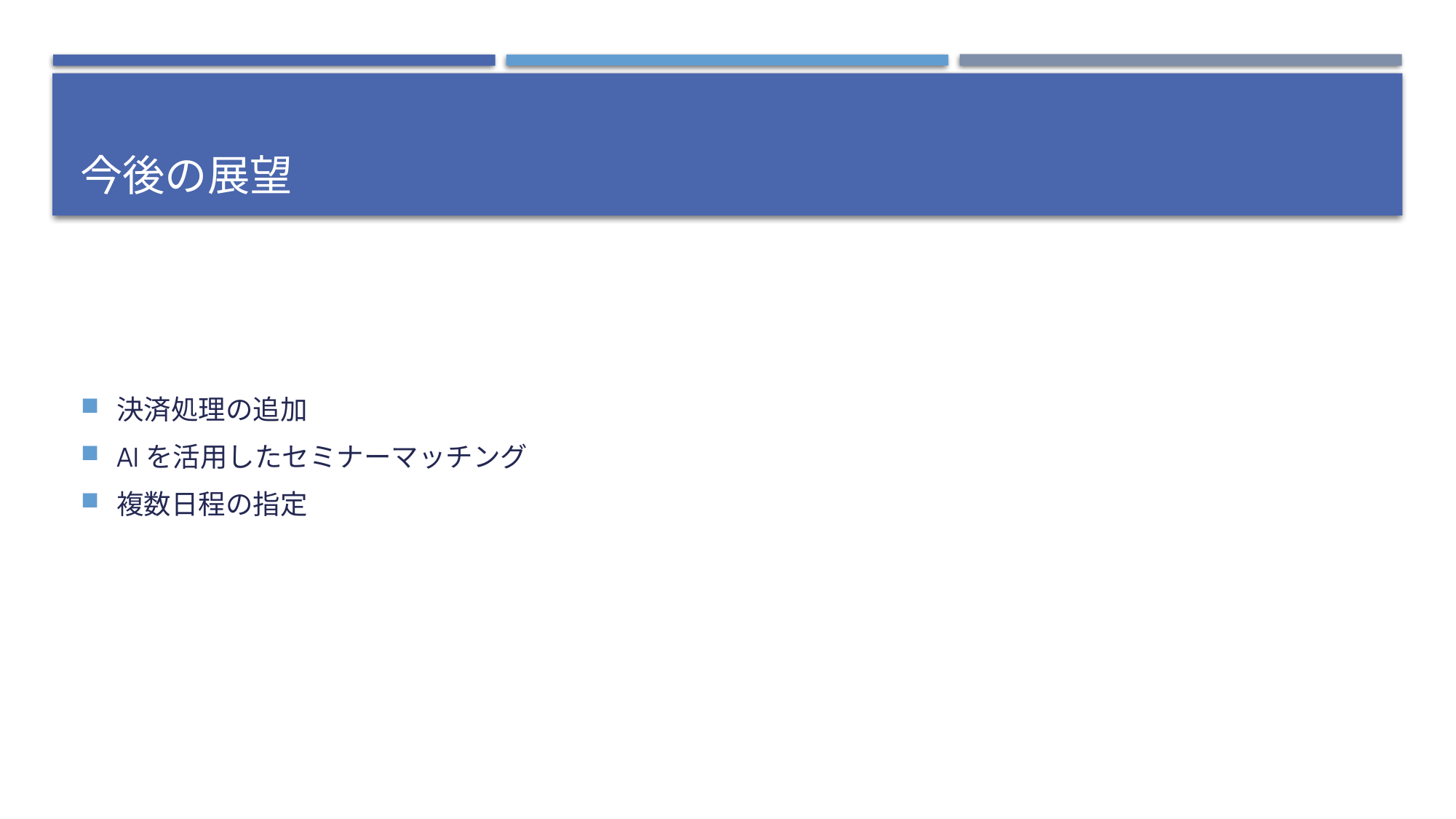

# 今後の展望
決済処理の追加
AIを活用したセミナーマッチング
複数日程の指定